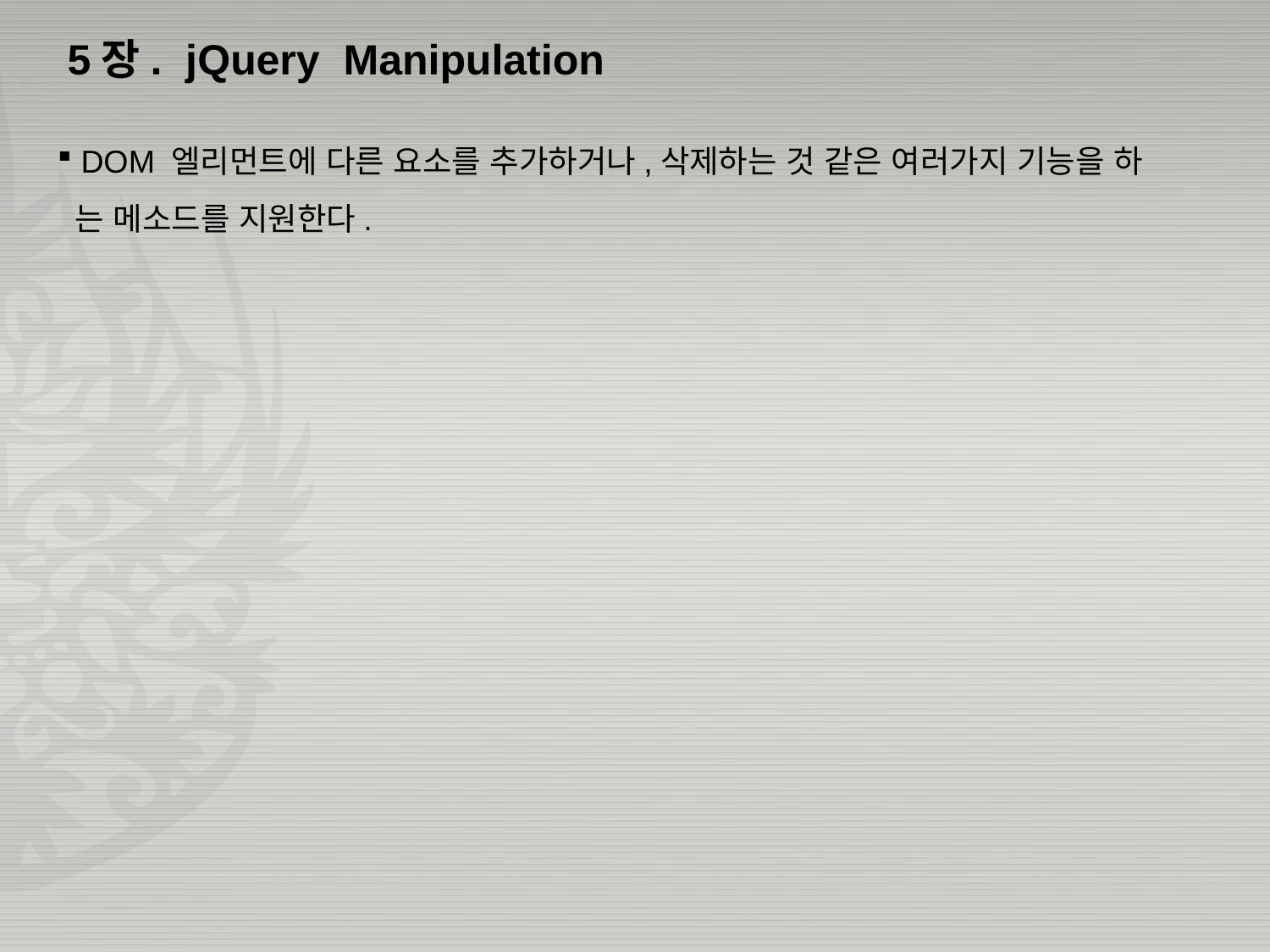

5장.  jQuery  Manipulation
 DOM 엘리먼트에 다른 요소를 추가하거나,삭제하는 것 같은 여러가지 기능을 하
  는 메소드를 지원한다.